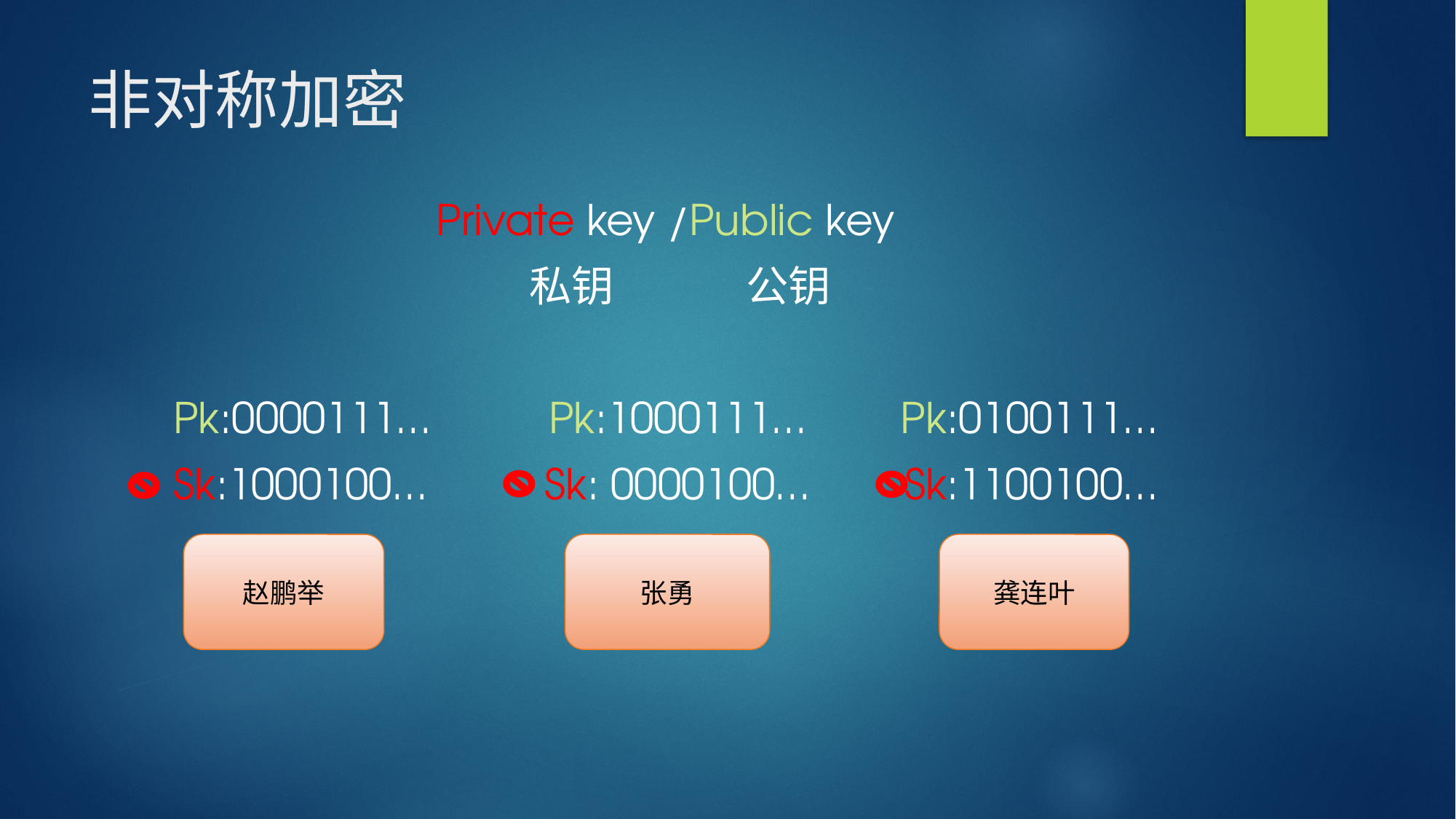

# 非对称加密
Private key /Public key
  私钥              公钥

Pk:0000111…          Pk:1000111…        Pk:0100111…
Sk:1000100…          Sk: 0000100…        Sk:1100100…

赵鹏举
张勇
龚连叶